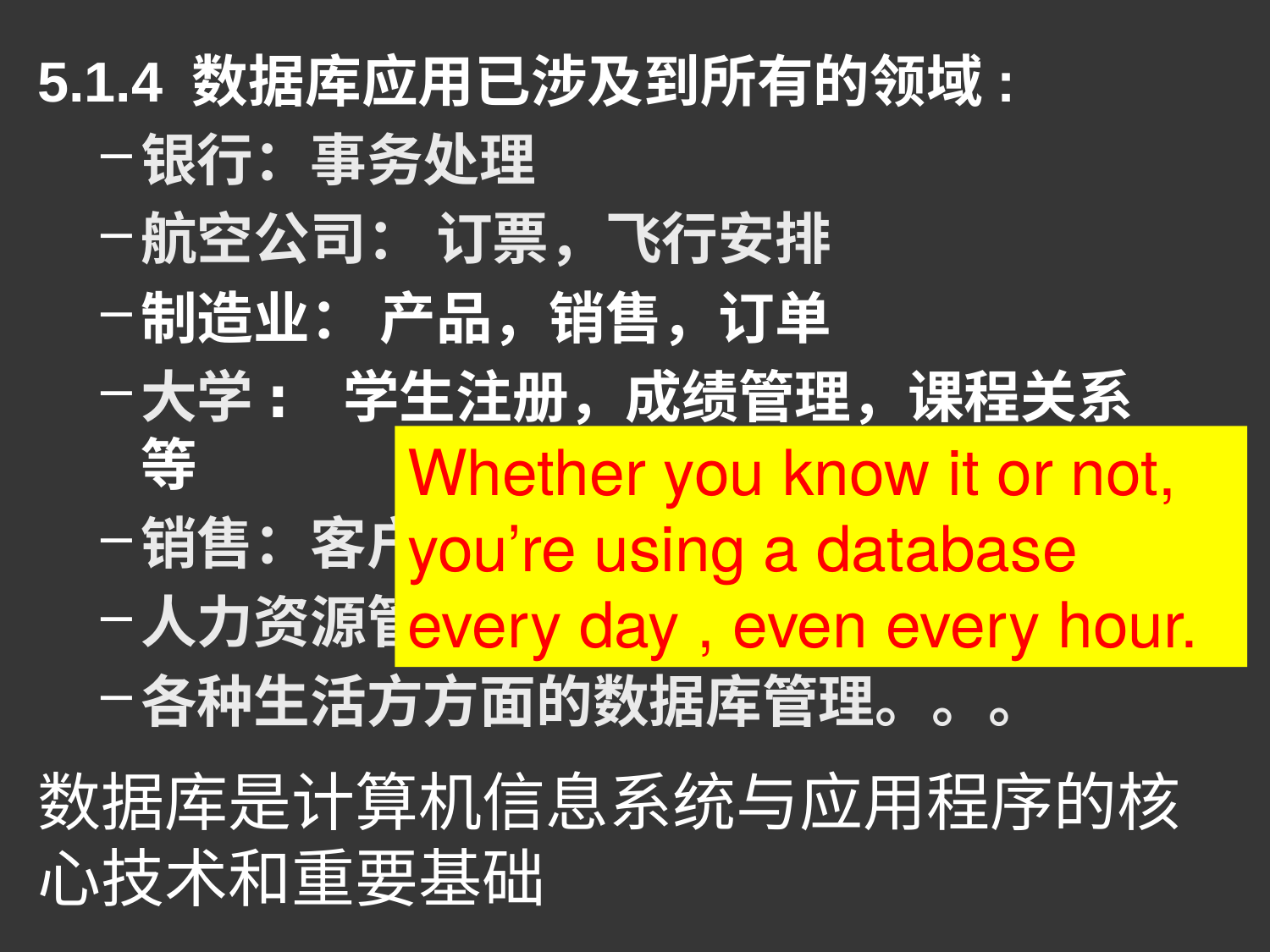

5.1.4 数据库应用已涉及到所有的领域:
银行：事务处理
航空公司： 订票，飞行安排
制造业： 产品，销售，订单
大学:  学生注册，成绩管理，课程关系等
销售：客户，产品等
人力资源管理
各种生活方方面的数据库管理。。。
Whether you know it or not,  you’re using a database every day , even every hour.
数据库是计算机信息系统与应用程序的核心技术和重要基础